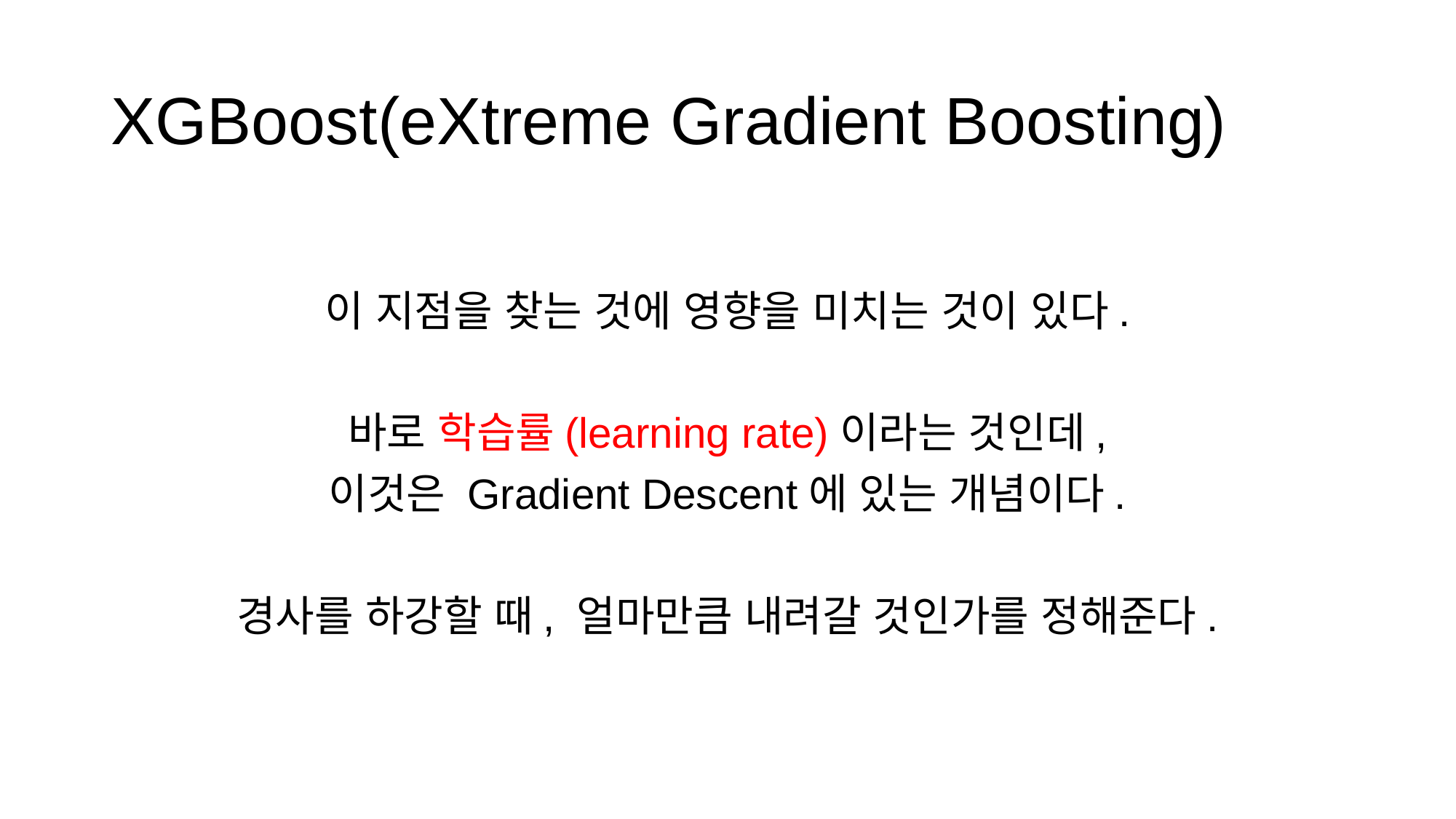

# XGBoost(eXtreme Gradient Boosting)

이 지점을 찾는 것에 영향을 미치는 것이 있다.

바로 학습률(learning rate)이라는 것인데,
이것은 Gradient Descent에 있는 개념이다.

경사를 하강할 때, 얼마만큼 내려갈 것인가를 정해준다.